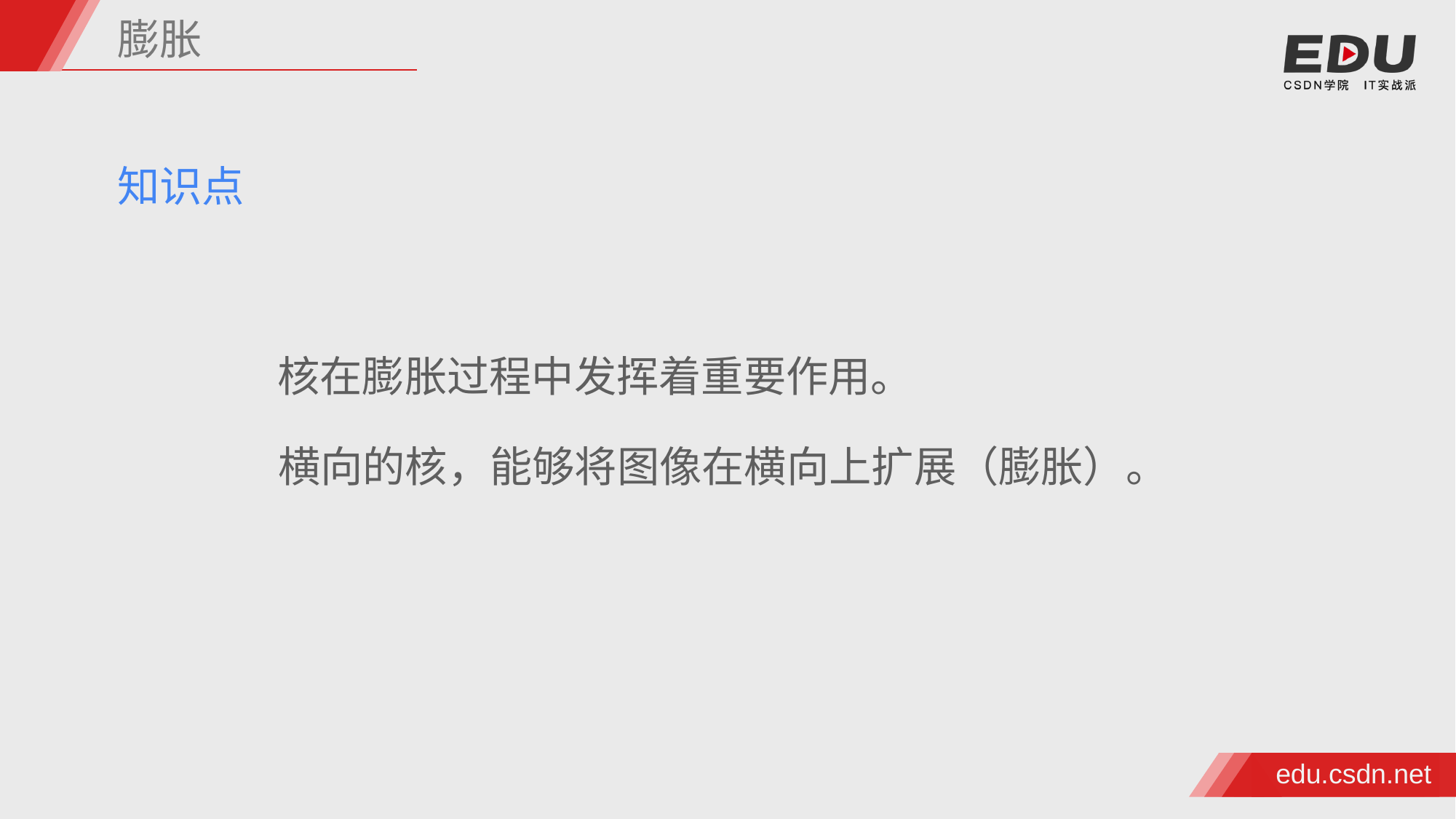

膨胀

知识点
核在膨胀过程中发挥着重要作用。
横向的核，能够将图像在横向上扩展（膨胀）。